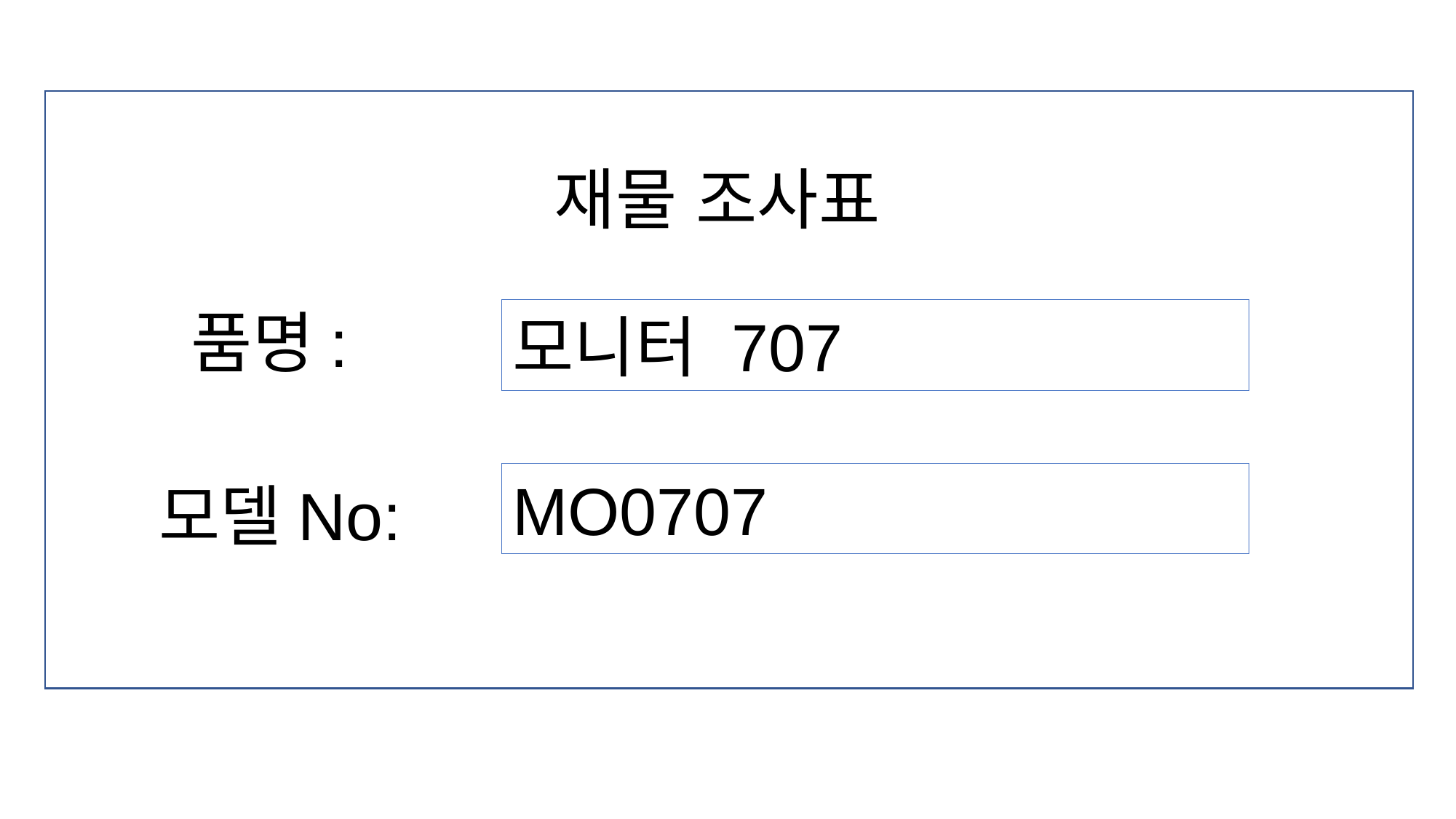

재물 조사표
품명:
모니터 707
MO0707
모델No: